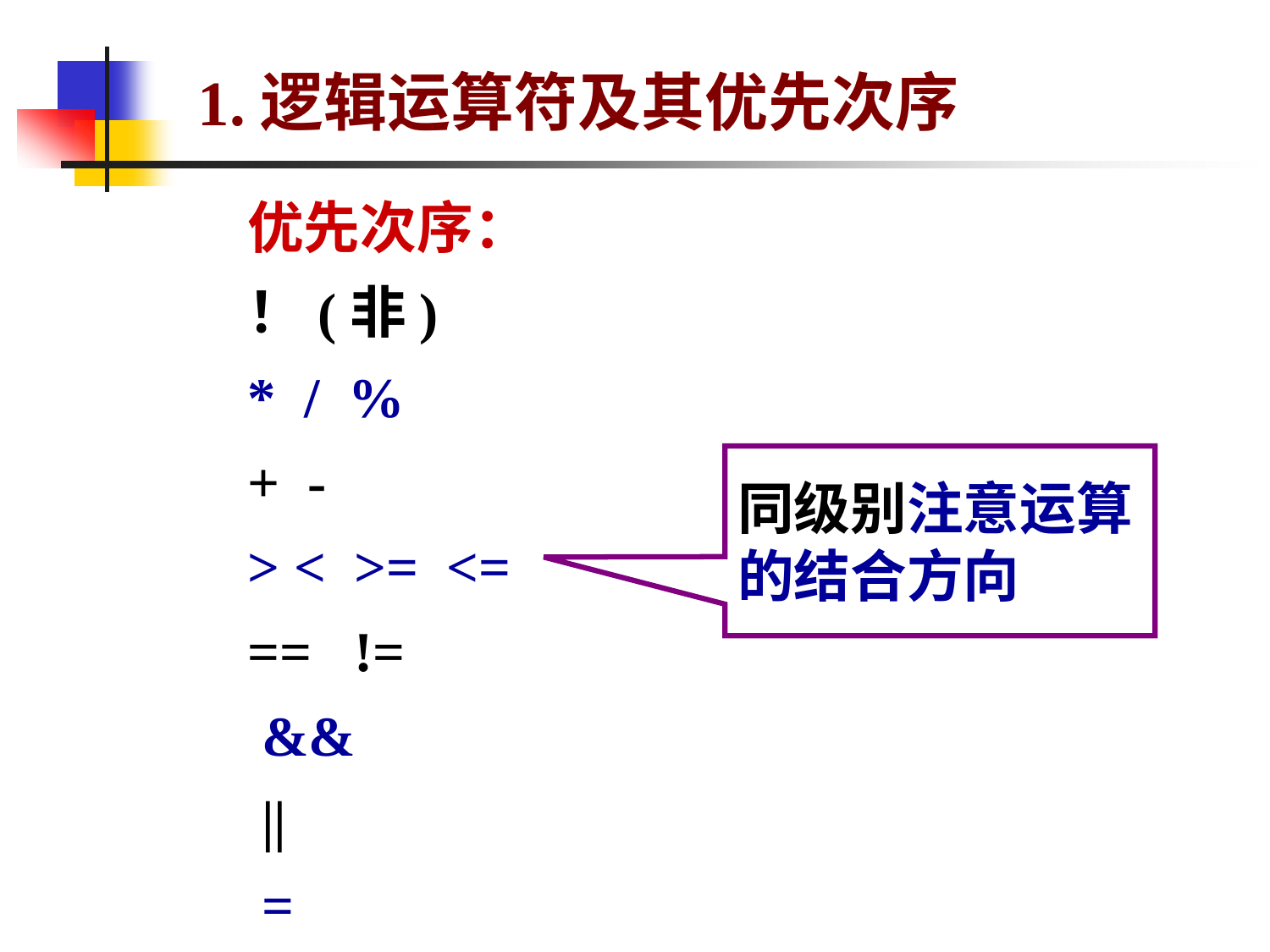

# 1.逻辑运算符及其优先次序
优先次序：
！(非)
*  /  %
+  -
> <  >=  <=
==   !=
 &&
 ||
 =
同级别注意运算的结合方向